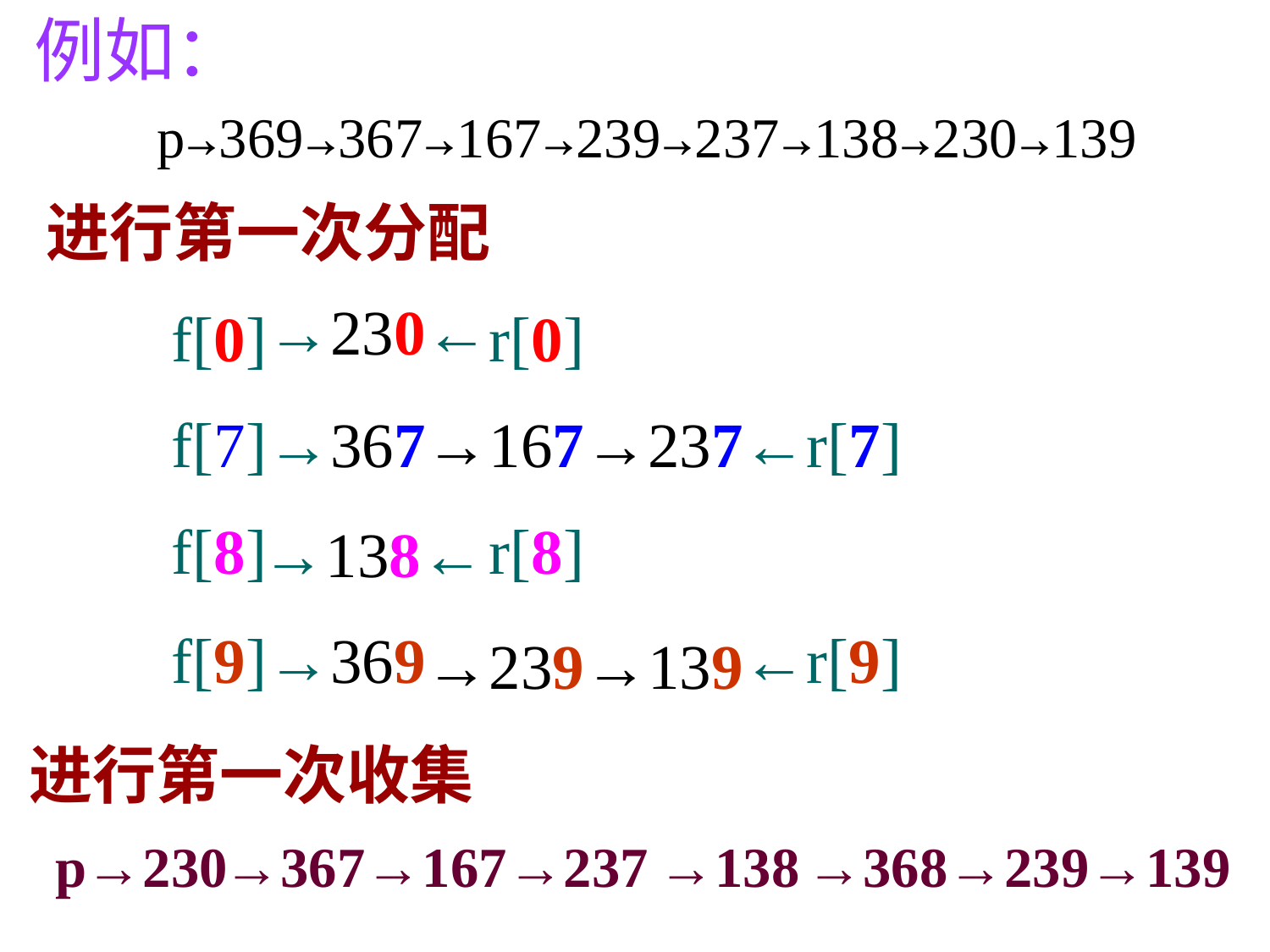

例如：
p→369→367→167→239→237→138→230→139
进行第一次分配
f[0]              r[0]
→230←
f[7]                                  r[7]
→367                    ←
→167
→237
f[8]              r[8]
→138←
f[9]                                  r[9]
→369                    ←
→239
→139
进行第一次收集
p→230
→367→167→237
→138
→368→239→139